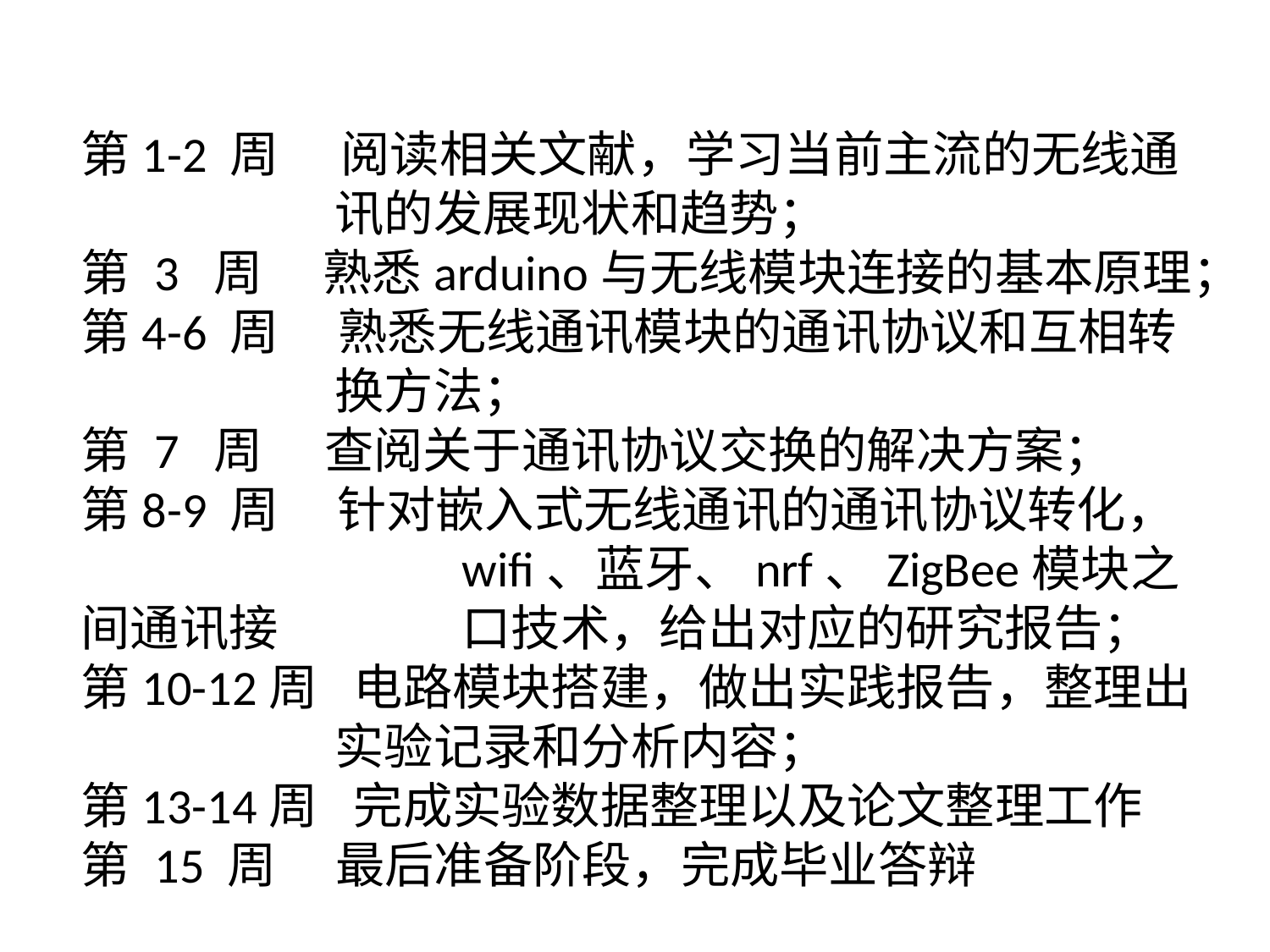

第1-2 周     阅读相关文献，学习当前主流的无线通		讯的发展现状和趋势；
第 3  周     熟悉arduino与无线模块连接的基本原理；
第4-6 周     熟悉无线通讯模块的通讯协议和互相转		换方法；
第 7  周     查阅关于通讯协议交换的解决方案；
第8-9 周     针对嵌入式无线通讯的通讯协议转化，			wifi、蓝牙、nrf、ZigBee模块之间通讯接		口技术，给出对应的研究报告；
第10-12周   电路模块搭建，做出实践报告，整理出		实验记录和分析内容；
第13-14周   完成实验数据整理以及论文整理工作
第 15 周     最后准备阶段，完成毕业答辩